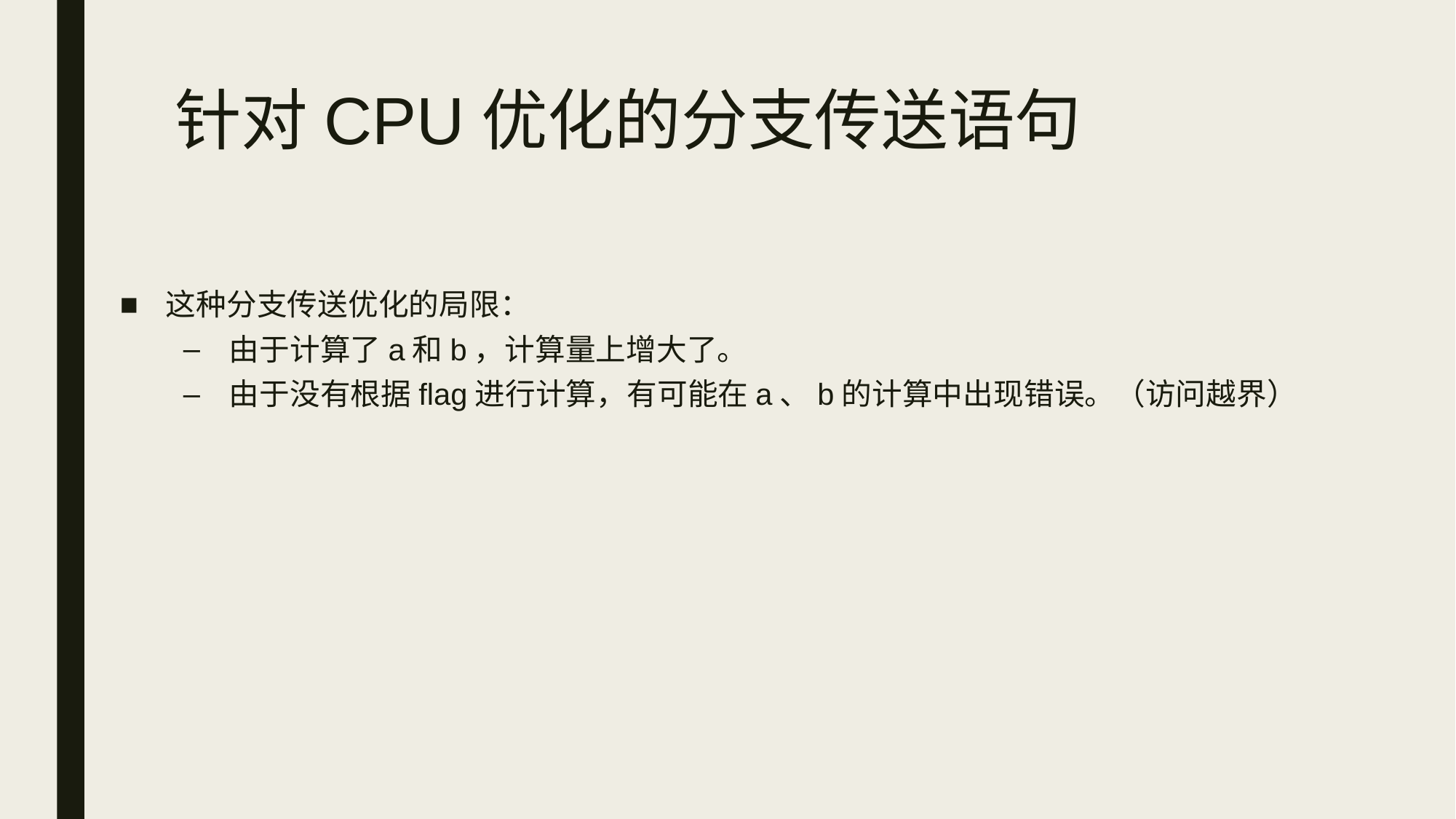

# 针对CPU优化的分支传送语句
这种分支传送优化的局限：
由于计算了a和b，计算量上增大了。
由于没有根据flag进行计算，有可能在a、b的计算中出现错误。（访问越界）